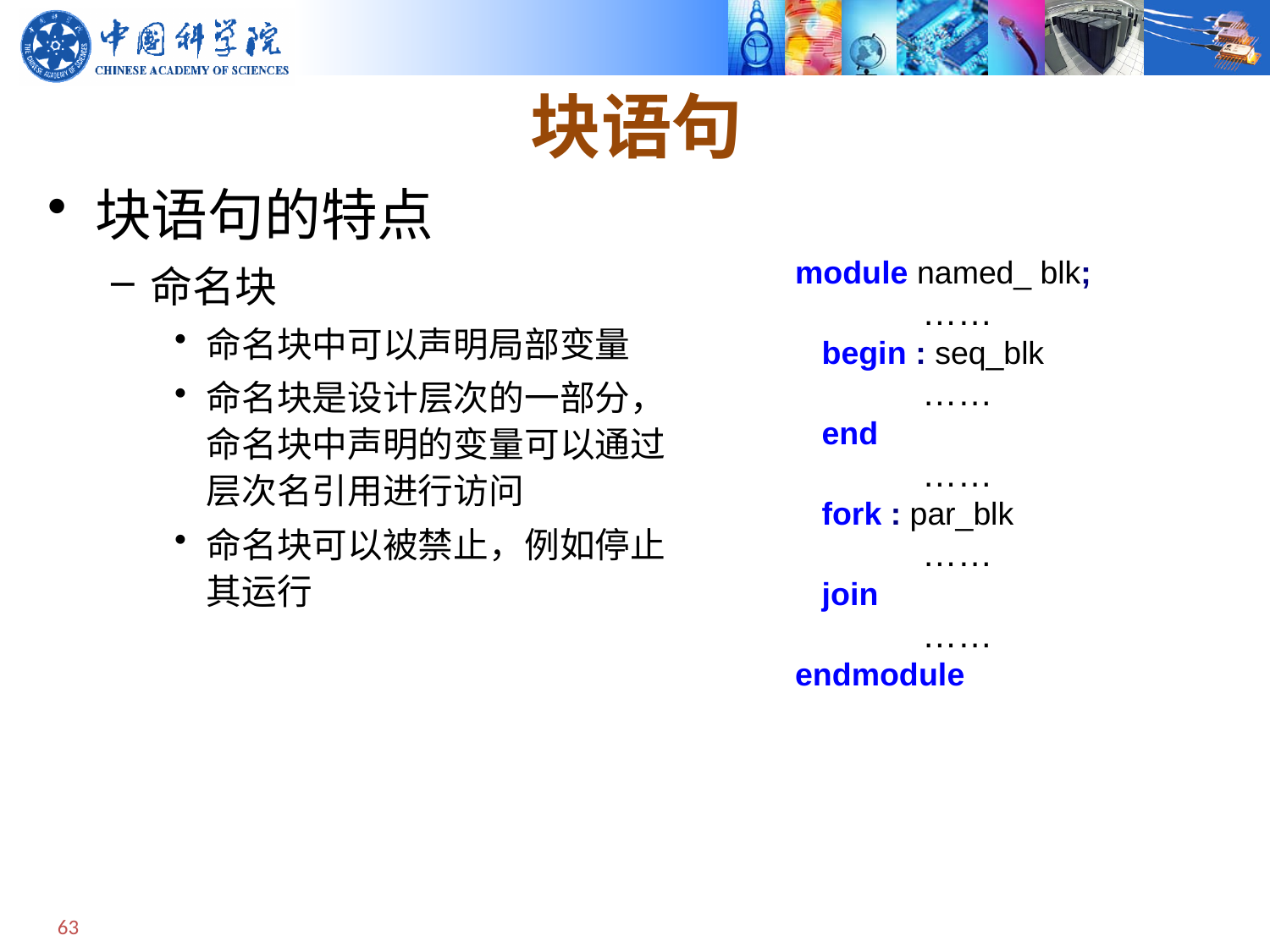

# 块语句
块语句的特点
命名块
命名块中可以声明局部变量
命名块是设计层次的一部分，命名块中声明的变量可以通过层次名引用进行访问
命名块可以被禁止，例如停止其运行

module named_ blk;
	……
   begin : seq_blk
	……
   end
	……
   fork : par_blk
	……
   join
	……
endmodule